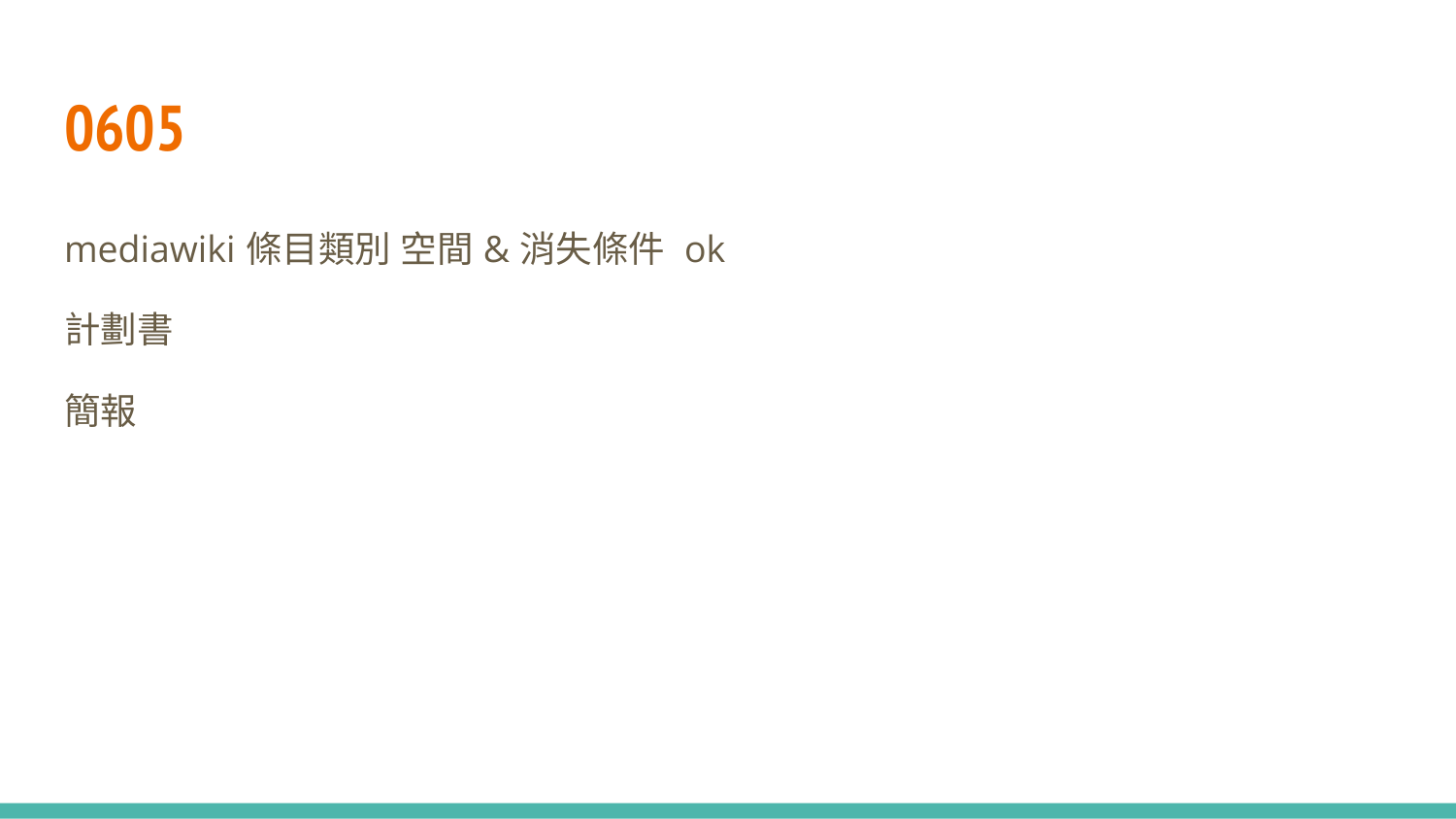

# 0605
mediawiki條目類別 空間&消失條件 ok
計劃書
簡報